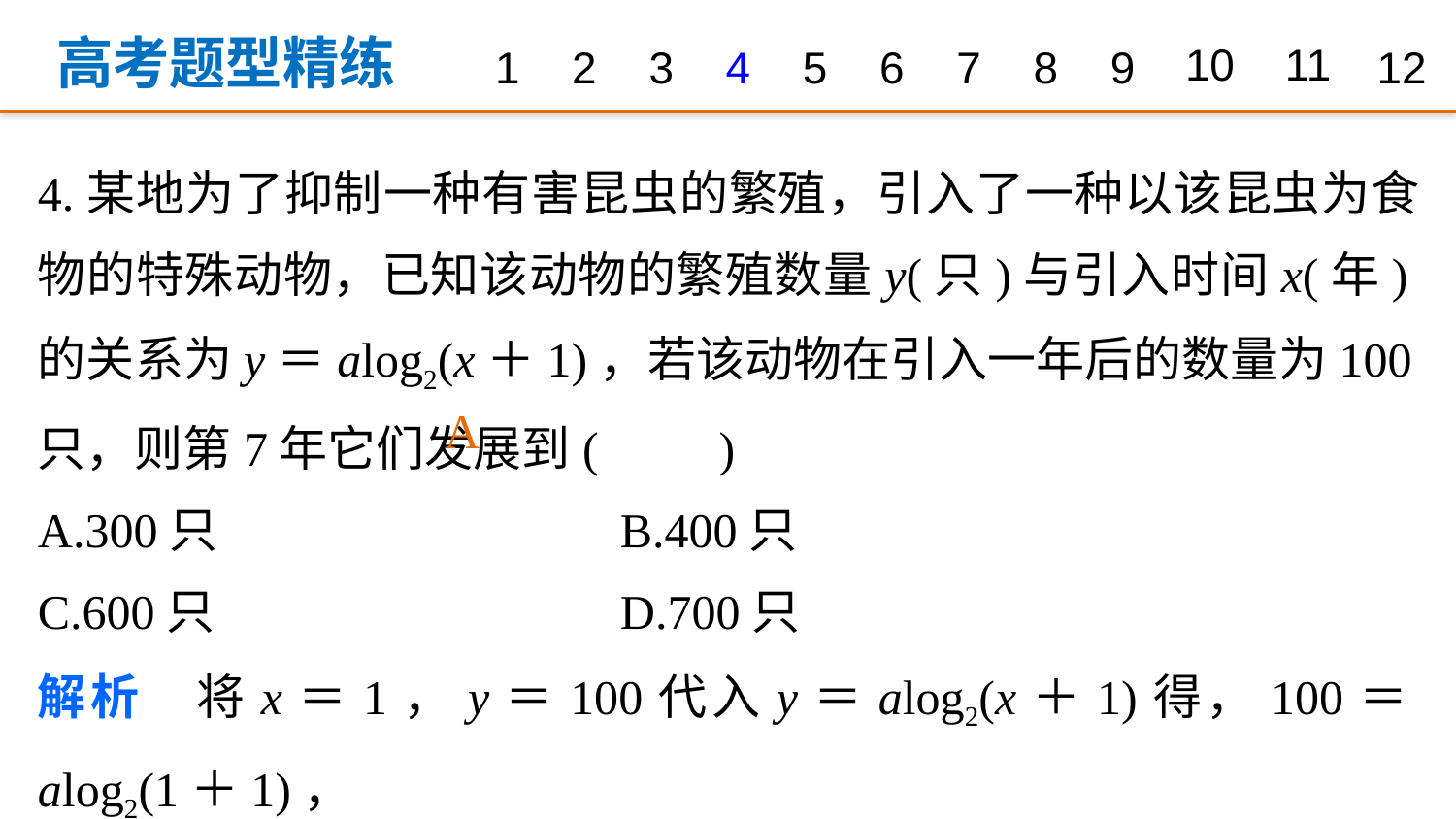

高考题型精练
1
2
3
4
5
6
7
8
9
10
11
12
4.某地为了抑制一种有害昆虫的繁殖，引入了一种以该昆虫为食物的特殊动物，已知该动物的繁殖数量y(只)与引入时间x(年)的关系为y＝alog2(x＋1)，若该动物在引入一年后的数量为100只，则第7年它们发展到(　　)
A.300只  			B.400只
C.600只  			D.700只
解析　将x＝1，y＝100代入y＝alog2(x＋1)得，100＝alog2(1＋1)，
解得a＝100，所以x＝7时，y＝100log2(7＋1)＝300.
A